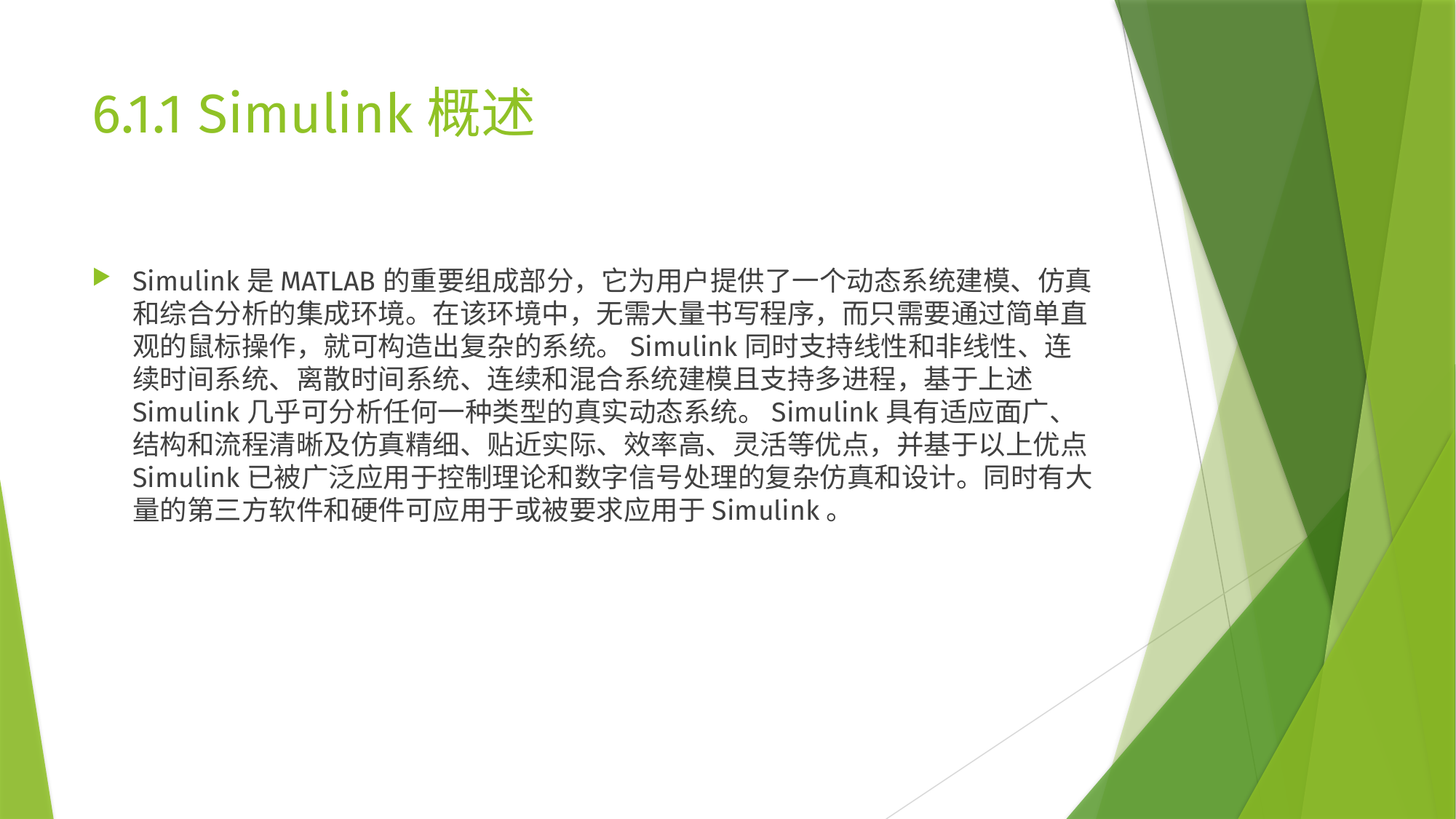

# 6.1.1 Simulink概述
Simulink是MATLAB的重要组成部分，它为用户提供了一个动态系统建模、仿真和综合分析的集成环境。在该环境中，无需大量书写程序，而只需要通过简单直观的鼠标操作，就可构造出复杂的系统。Simulink同时支持线性和非线性、连续时间系统、离散时间系统、连续和混合系统建模且支持多进程，基于上述Simulink几乎可分析任何一种类型的真实动态系统。Simulink具有适应面广、结构和流程清晰及仿真精细、贴近实际、效率高、灵活等优点，并基于以上优点Simulink已被广泛应用于控制理论和数字信号处理的复杂仿真和设计。同时有大量的第三方软件和硬件可应用于或被要求应用于Simulink。